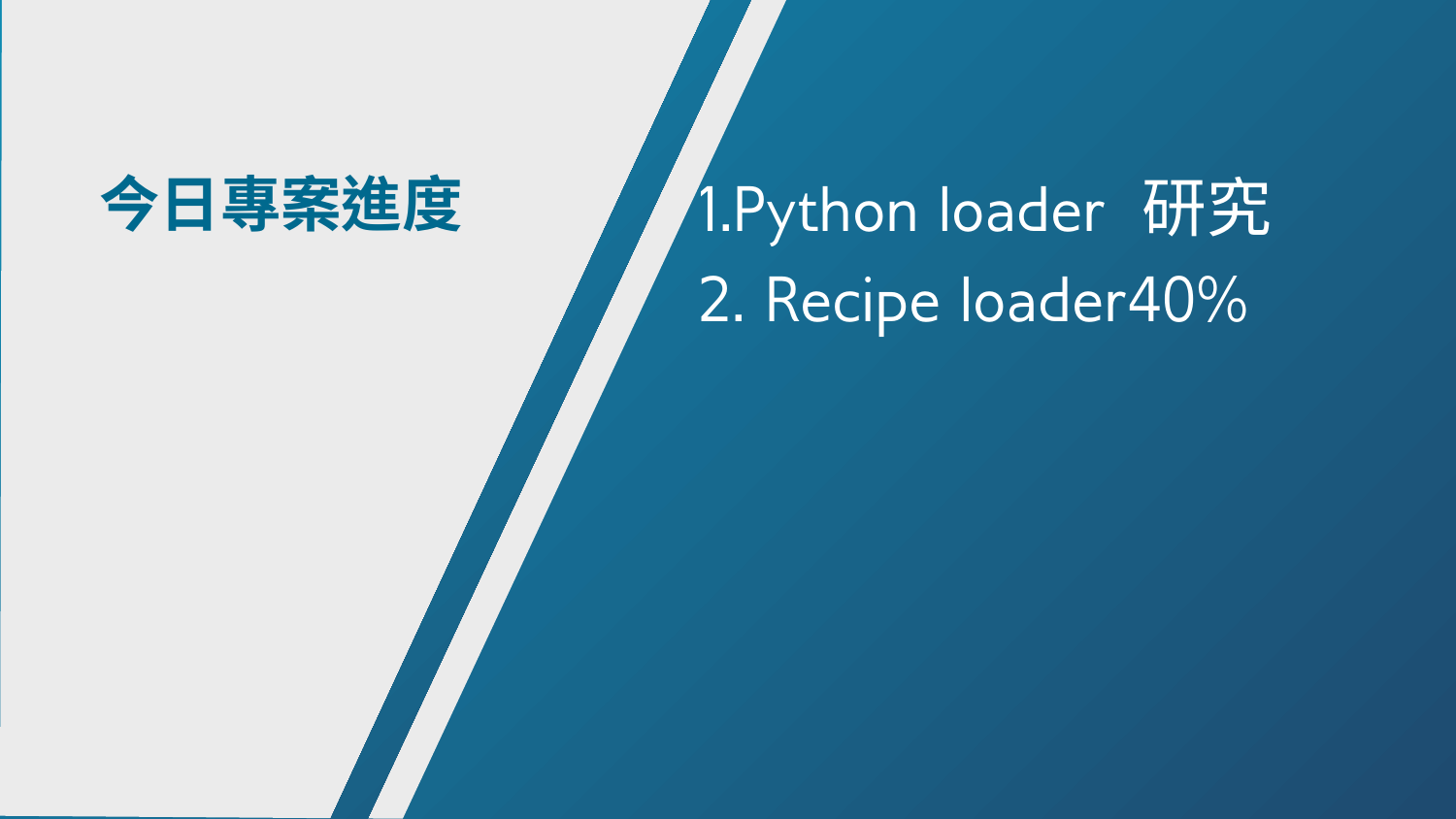

今日專案進度
1.Python loader 研究
2. Recipe loader40%